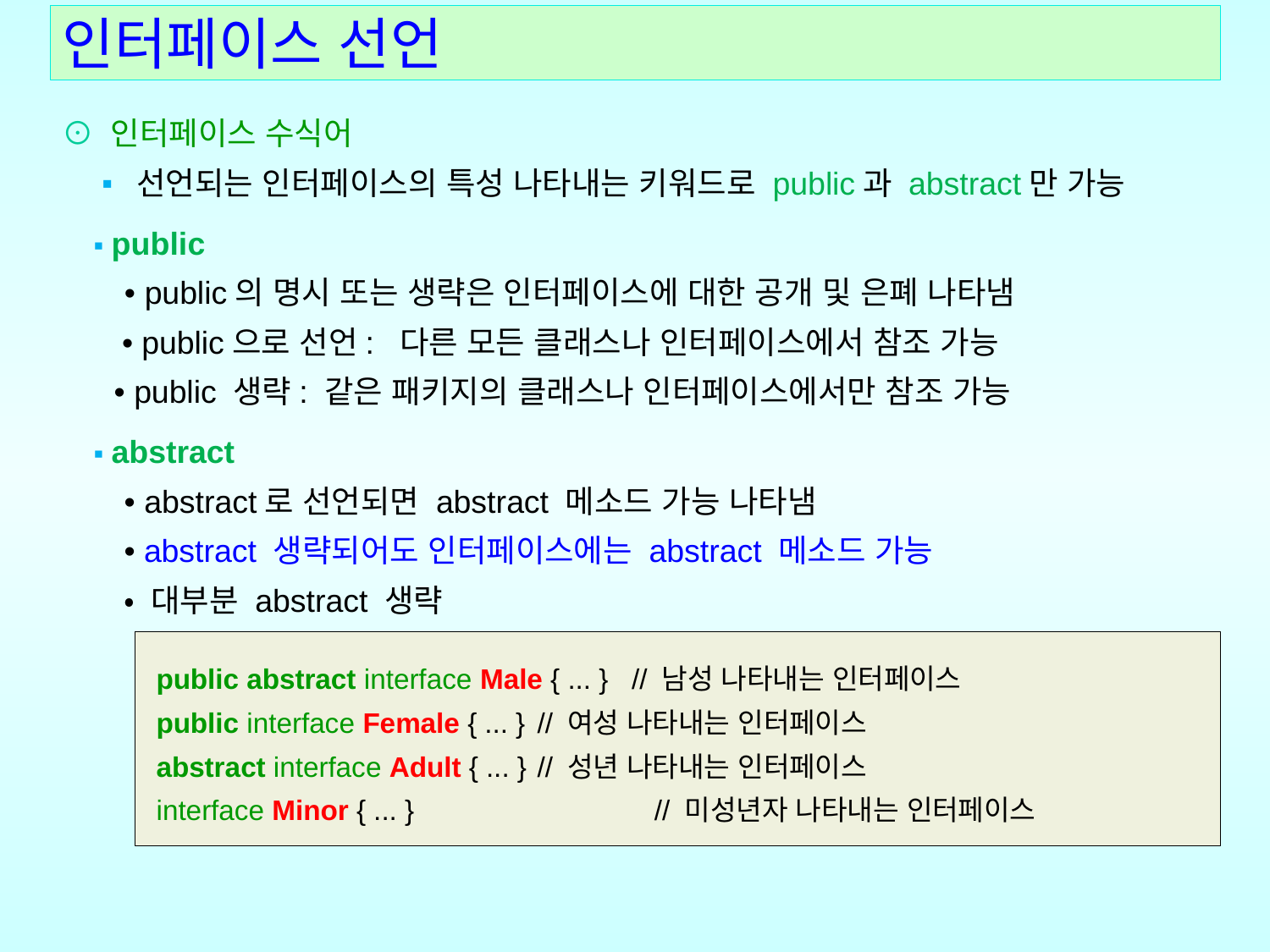

# 인터페이스 선언
⊙ 인터페이스 수식어
    ▪ 선언되는 인터페이스의 특성 나타내는 키워드로 public과 abstract만 가능
    ▪ public
       • public의 명시 또는 생략은 인터페이스에 대한 공개 및 은폐 나타냄
       • public으로 선언:  다른 모든 클래스나 인터페이스에서 참조 가능
      • public 생략: 같은 패키지의 클래스나 인터페이스에서만 참조 가능
    ▪ abstract
• abstract로 선언되면 abstract 메소드 가능 나타냄
• abstract 생략되어도 인터페이스에는 abstract 메소드 가능
• 대부분 abstract 생략
public abstract interface Male { ... }   // 남성 나타내는 인터페이스
public interface Female { ... } 	// 여성 나타내는 인터페이스
abstract interface Adult { ... } 	// 성년 나타내는 인터페이스
interface Minor { ... } 	               // 미성년자 나타내는 인터페이스